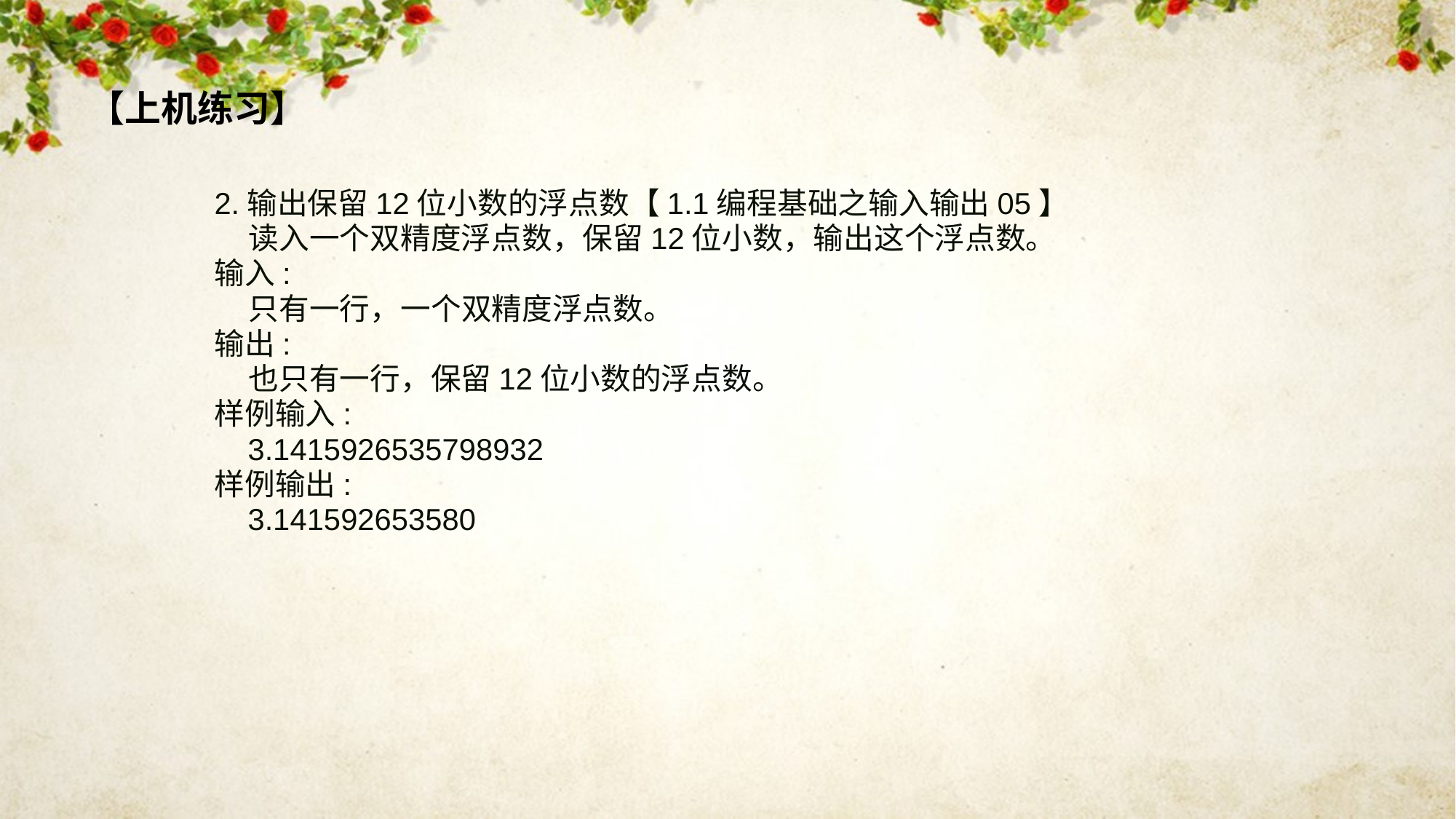

# 【上机练习】

2.输出保留12位小数的浮点数【1.1编程基础之输入输出05】
    读入一个双精度浮点数，保留12位小数，输出这个浮点数。
输入:
    只有一行，一个双精度浮点数。
输出:
    也只有一行，保留12位小数的浮点数。
样例输入:
    3.1415926535798932
样例输出:
    3.141592653580